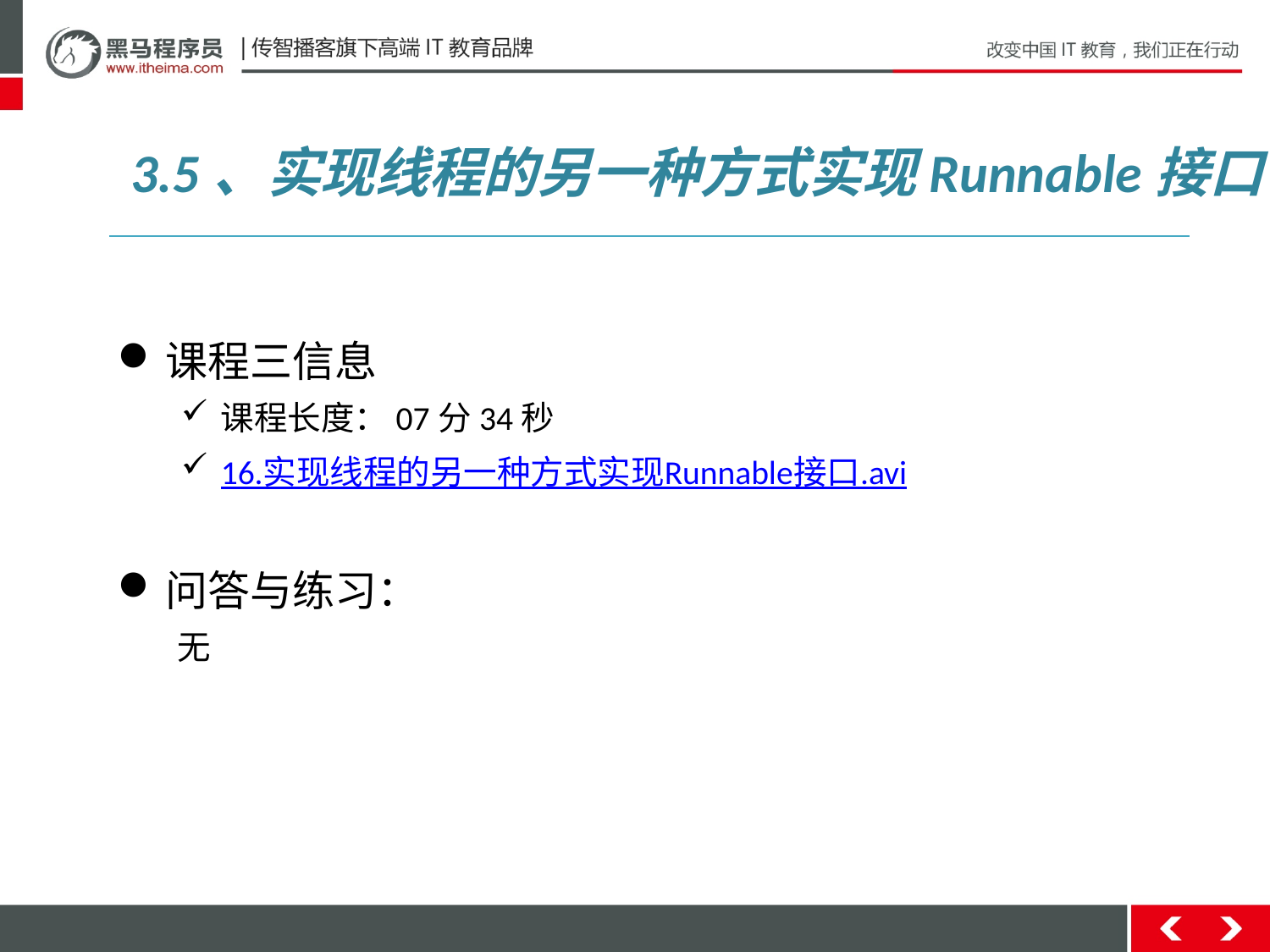

3.5、实现线程的另一种方式实现Runnable接口

课程三信息
课程长度：07分34秒
16.实现线程的另一种方式实现Runnable接口.avi

问答与练习：
       无